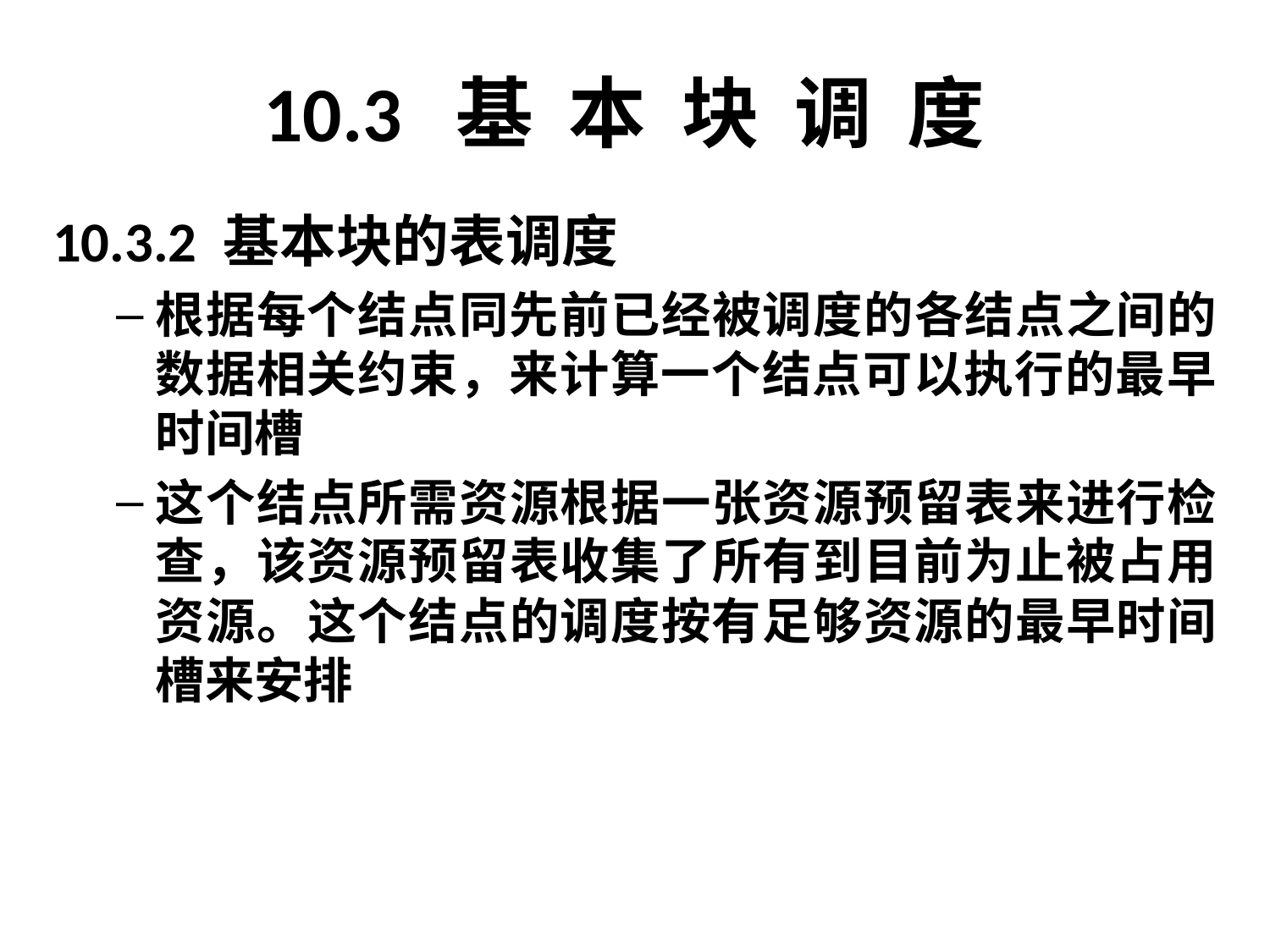

# 10.3  基  本  块  调  度
10.3.2 基本块的表调度
根据每个结点同先前已经被调度的各结点之间的数据相关约束，来计算一个结点可以执行的最早时间槽
这个结点所需资源根据一张资源预留表来进行检查，该资源预留表收集了所有到目前为止被占用资源。这个结点的调度按有足够资源的最早时间槽来安排